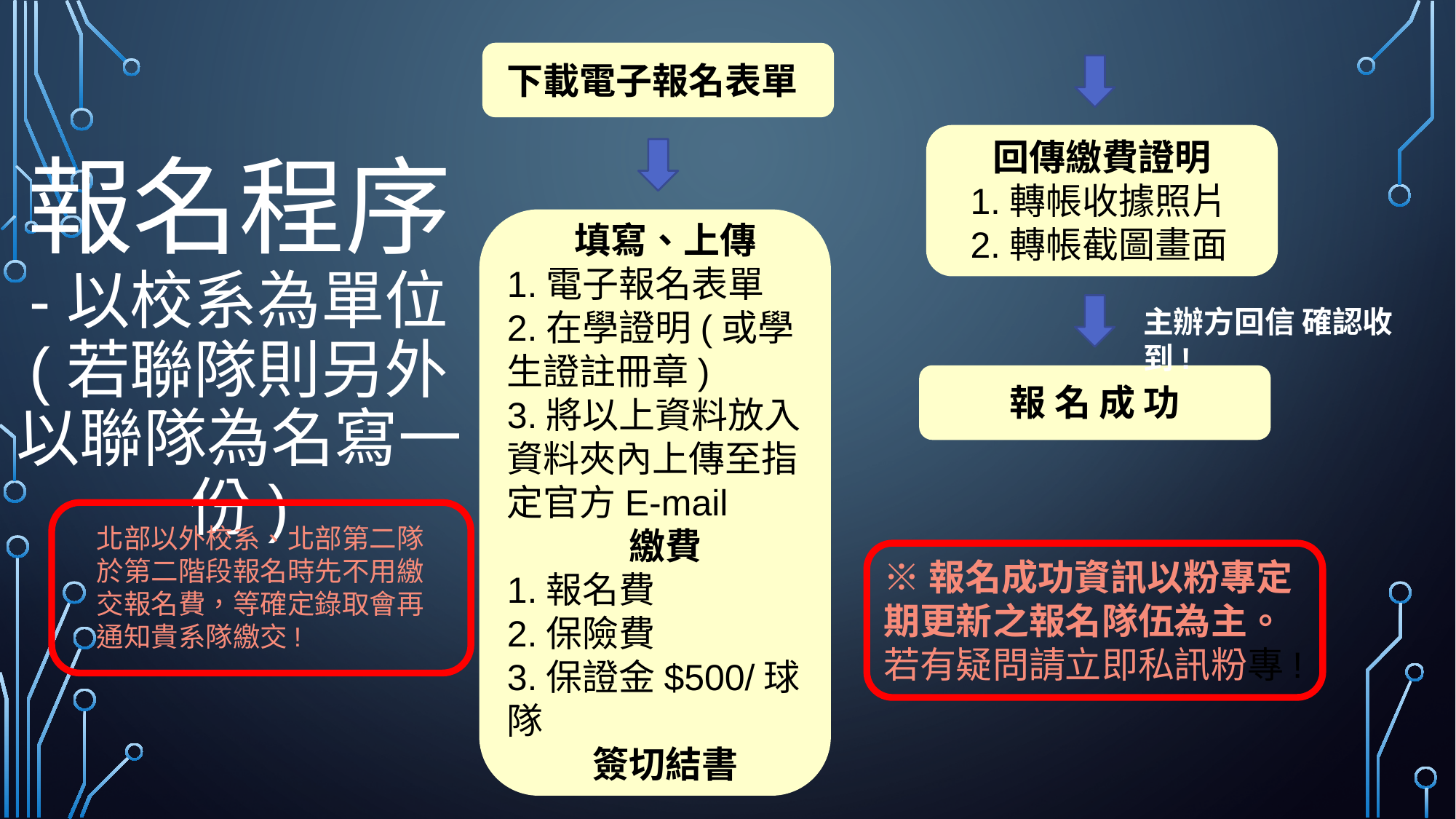

下載電子報名表單

回傳繳費證明
1.轉帳收據照片
2.轉帳截圖畫面

填寫、上傳
1.電子報名表單
2.在學證明(或學生證註冊章)
3.將以上資料放入資料夾內上傳至指定官方E-mail
繳費
1.報名費
2.保險費
3.保證金$500/球隊
簽切結書

主辦方回信 確認收到!

報 名 成 功

※報名成功資訊以粉專定期更新之報名隊伍為主。若有疑問請立即私訊粉專!
報名程序
-以校系為單位
(若聯隊則另外以聯隊為名寫一份)

北部以外校系、北部第二隊於第二階段報名時先不用繳交報名費，等確定錄取會再通知貴系隊繳交!